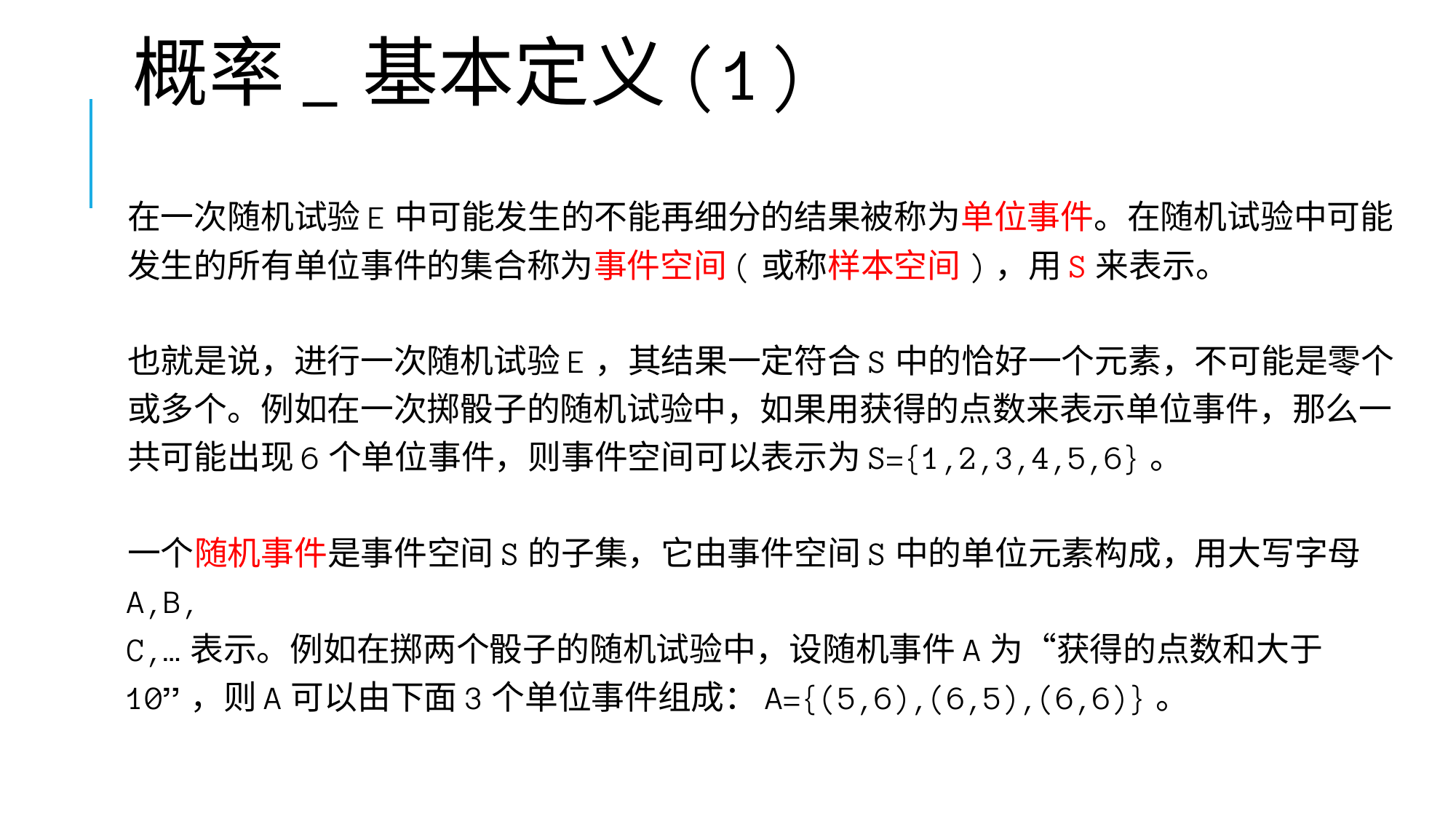

# 概率_基本定义(1)
在一次随机试验E中可能发生的不能再细分的结果被称为单位事件。在随机试验中可能发生的所有单位事件的集合称为事件空间(或称样本空间)，用S来表示。

也就是说，进行一次随机试验E，其结果一定符合S中的恰好一个元素，不可能是零个或多个。例如在一次掷骰子的随机试验中，如果用获得的点数来表示单位事件，那么一共可能出现6个单位事件，则事件空间可以表示为S={1,2,3,4,5,6}。

一个随机事件是事件空间S的子集，它由事件空间S中的单位元素构成，用大写字母A,B,
C,…表示。例如在掷两个骰子的随机试验中，设随机事件A为“获得的点数和大于10”，则A可以由下面3个单位事件组成：A={(5,6),(6,5),(6,6)}。